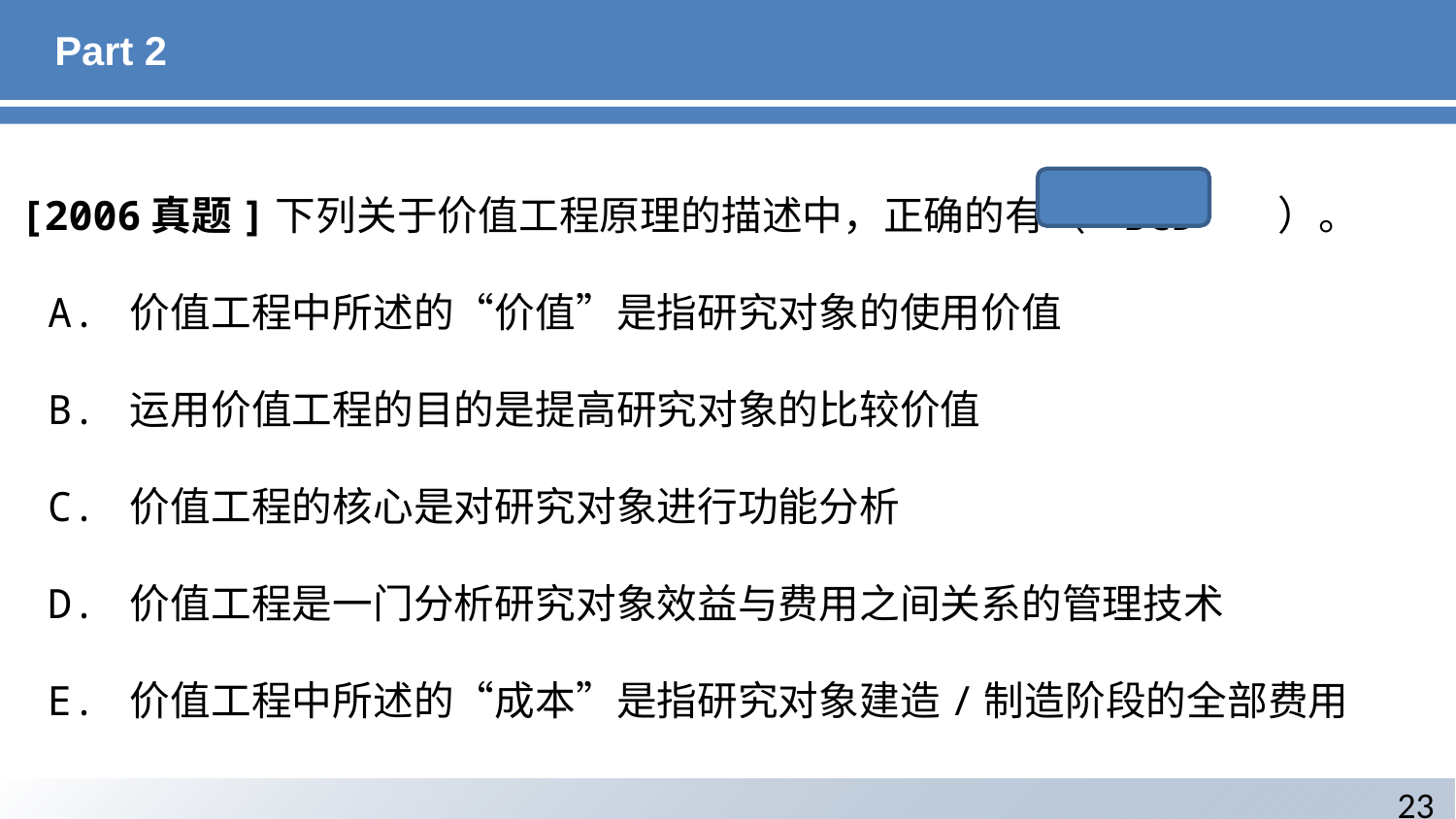

# Part 2

[2006真题]下列关于价值工程原理的描述中，正确的有（   BCD   ）。  
  A. 价值工程中所述的“价值”是指研究对象的使用价值  
  B. 运用价值工程的目的是提高研究对象的比较价值  
  C. 价值工程的核心是对研究对象进行功能分析  
  D. 价值工程是一门分析研究对象效益与费用之间关系的管理技术  
  E. 价值工程中所述的“成本”是指研究对象建造/制造阶段的全部费用

23